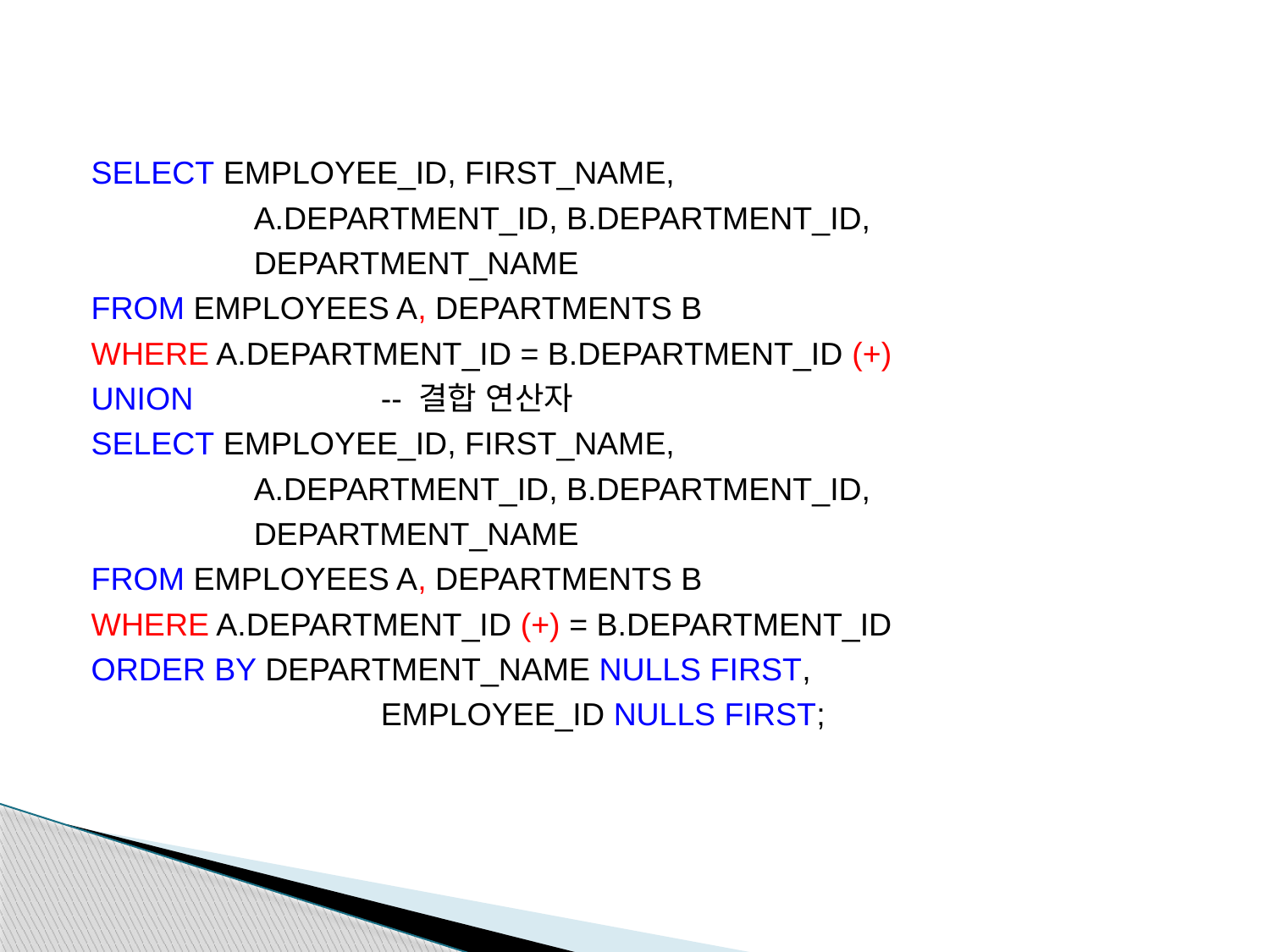

SELECT EMPLOYEE_ID, FIRST_NAME,
		A.DEPARTMENT_ID, B.DEPARTMENT_ID,
		DEPARTMENT_NAME
FROM EMPLOYEES A, DEPARTMENTS B
WHERE A.DEPARTMENT_ID = B.DEPARTMENT_ID (+)
UNION		-- 결합 연산자
SELECT EMPLOYEE_ID, FIRST_NAME,
		A.DEPARTMENT_ID, B.DEPARTMENT_ID,
		DEPARTMENT_NAME
FROM EMPLOYEES A, DEPARTMENTS B
WHERE A.DEPARTMENT_ID (+) = B.DEPARTMENT_ID
ORDER BY DEPARTMENT_NAME NULLS FIRST,
			EMPLOYEE_ID NULLS FIRST;